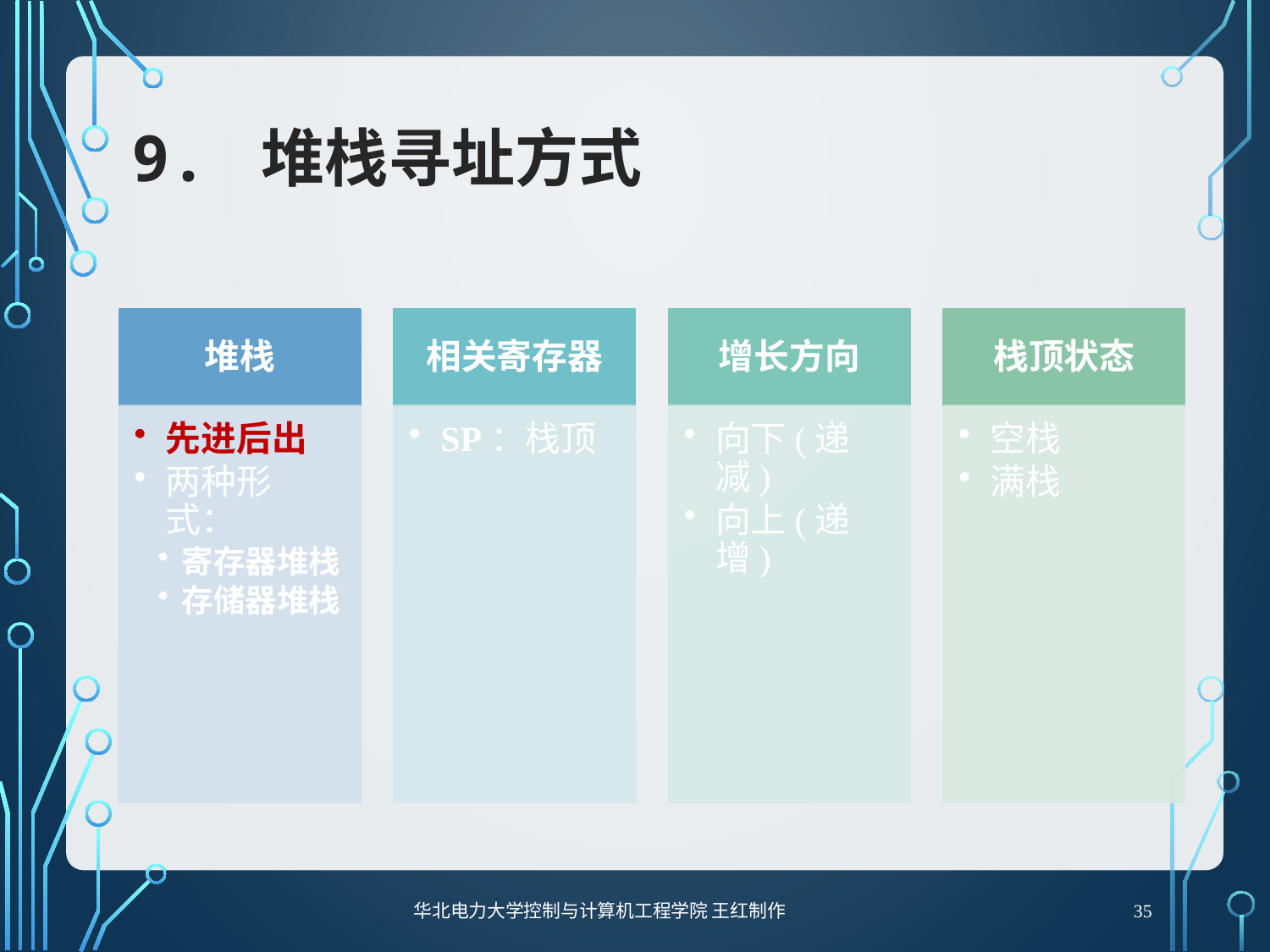

# 9. 堆栈寻址方式
堆栈
先进后出
两种形式：
寄存器堆栈
存储器堆栈
相关寄存器
SP：栈顶
增长方向
向下(递减)
向上(递增)
栈顶状态
空栈
满栈
35
华北电力大学控制与计算机工程学院 王红制作